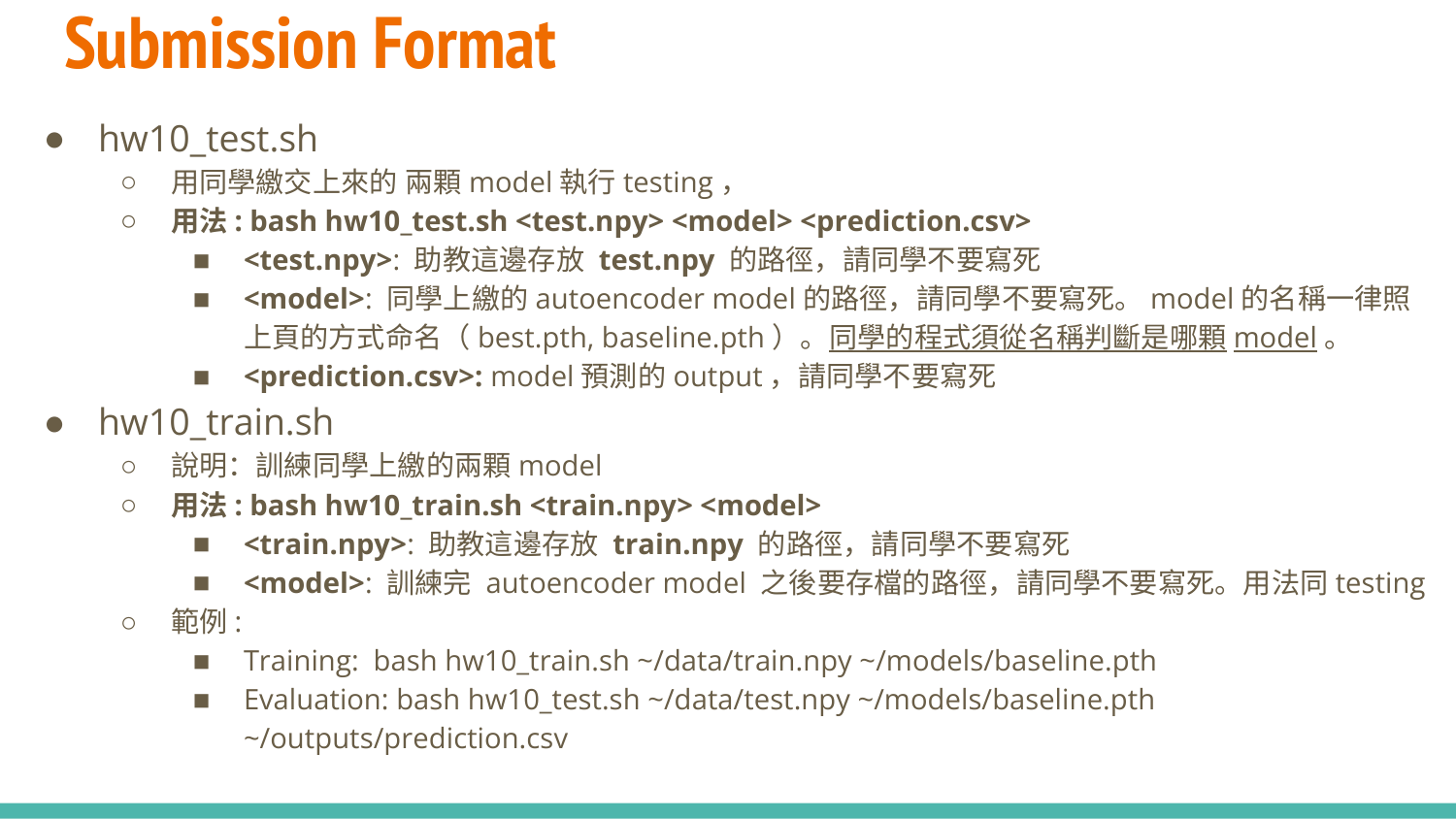

# Submission Format
hw10_test.sh
用同學繳交上來的 兩顆model執行testing，
用法: bash hw10_test.sh <test.npy> <model> <prediction.csv>
<test.npy>: 助教這邊存放 test.npy 的路徑，請同學不要寫死
<model>: 同學上繳的autoencoder model的路徑，請同學不要寫死。model的名稱一律照上頁的方式命名（best.pth, baseline.pth）。同學的程式須從名稱判斷是哪顆model。
<prediction.csv>: model預測的output，請同學不要寫死
hw10_train.sh
說明：訓練同學上繳的兩顆model
用法: bash hw10_train.sh <train.npy> <model>
<train.npy>: 助教這邊存放 train.npy 的路徑，請同學不要寫死
<model>: 訓練完 autoencoder model 之後要存檔的路徑，請同學不要寫死。用法同testing
範例:
Training:  bash hw10_train.sh ~/data/train.npy ~/models/baseline.pth
Evaluation: bash hw10_test.sh ~/data/test.npy ~/models/baseline.pth ~/outputs/prediction.csv